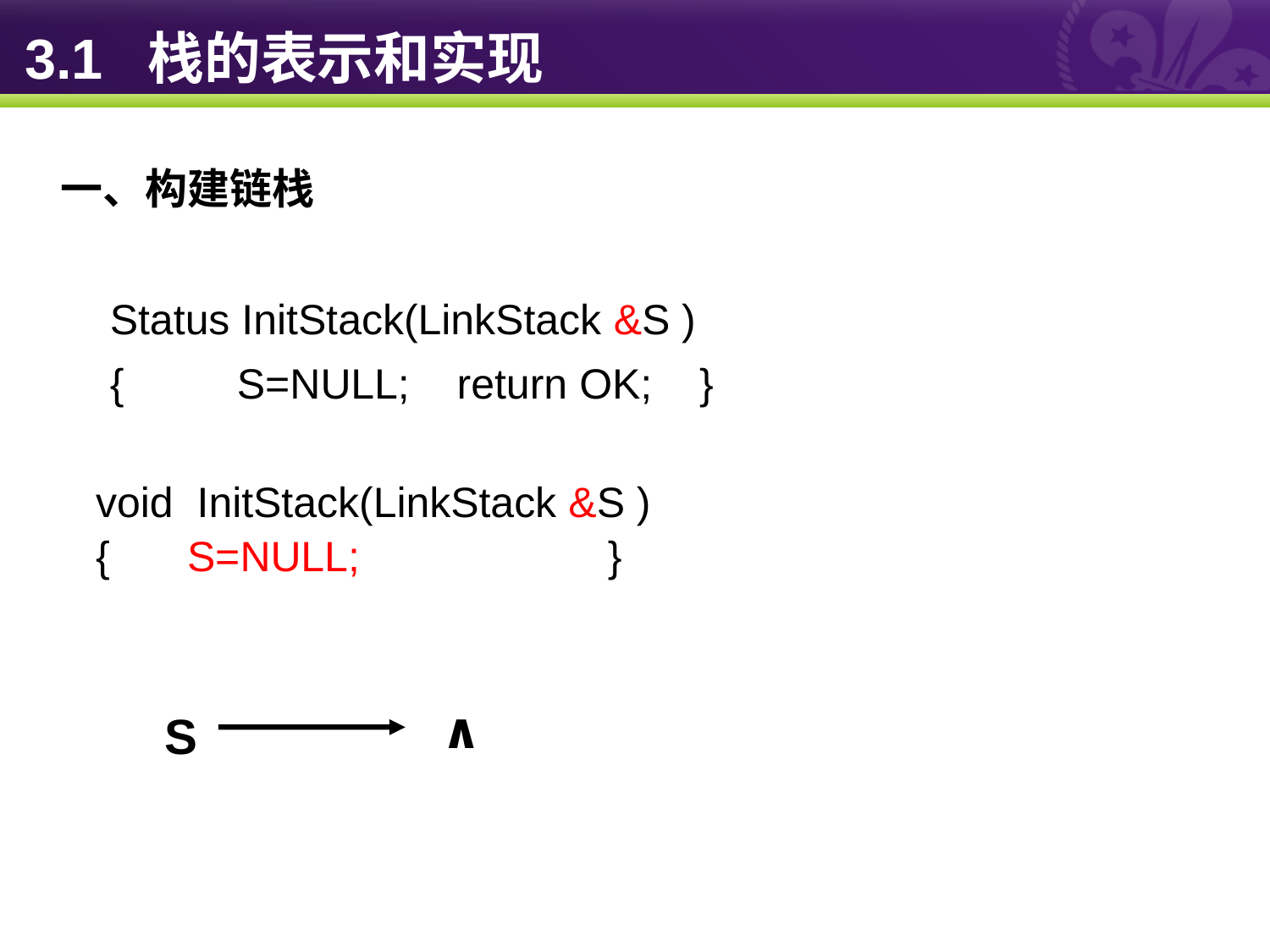

# 3.1  栈的表示和实现
一、构建链栈

Status InitStack(LinkStack &S )
{	S=NULL;    return OK;    }

   void  InitStack(LinkStack &S )
   {	S=NULL;                     }
∧
S